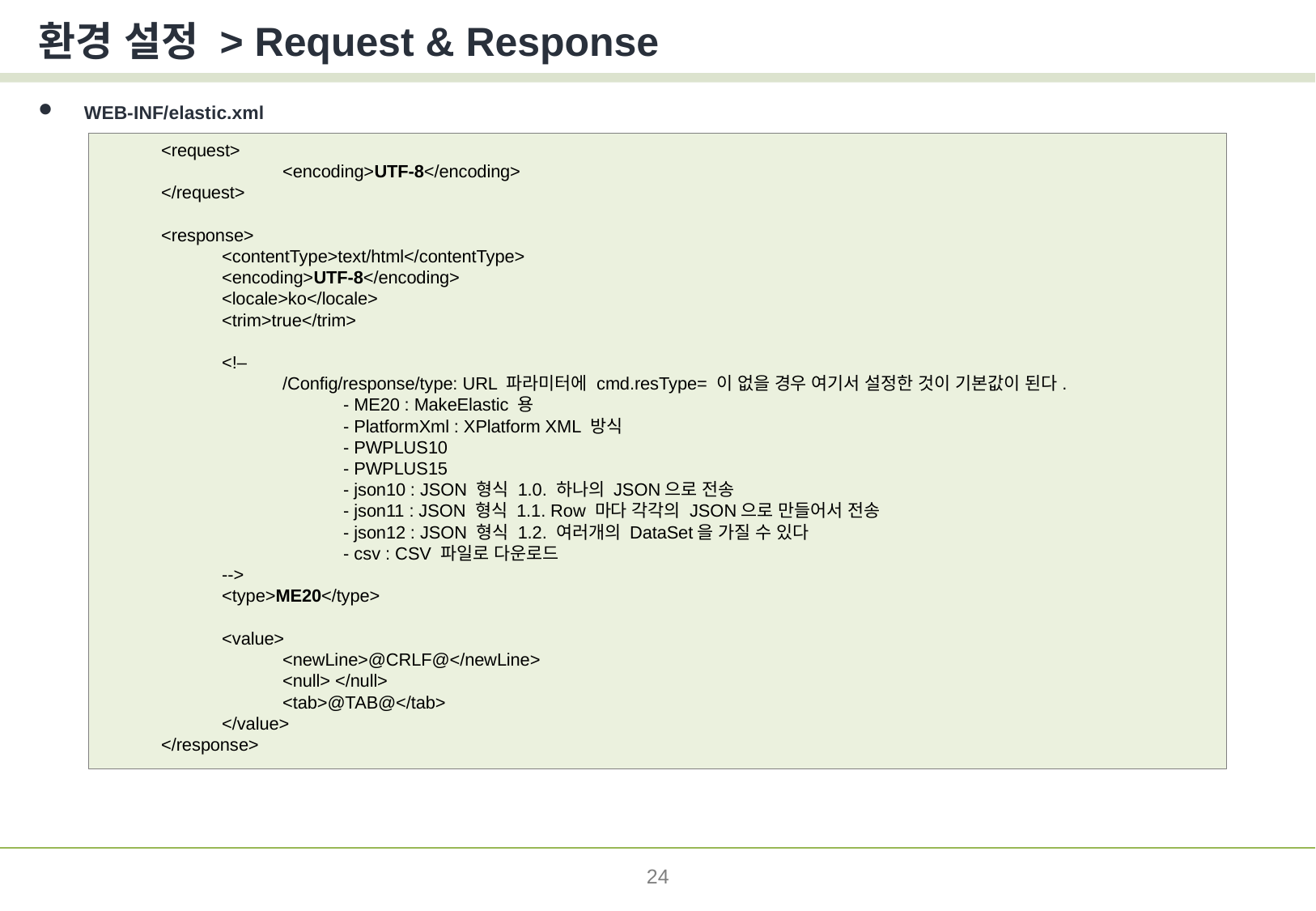

# 환경 설정 > Request & Response
WEB-INF/elastic.xml

<request>
	<encoding>UTF-8</encoding>
</request>

<response>
<contentType>text/html</contentType>
<encoding>UTF-8</encoding>
<locale>ko</locale>
<trim>true</trim>

<!–
/Config/response/type: URL 파라미터에 cmd.resType= 이 없을 경우 여기서 설정한 것이 기본값이 된다.
- ME20 : MakeElastic 용
- PlatformXml : XPlatform XML 방식
- PWPLUS10
- PWPLUS15
- json10 : JSON 형식 1.0. 하나의 JSON으로 전송
- json11 : JSON 형식 1.1. Row 마다 각각의 JSON으로 만들어서 전송
- json12 : JSON 형식 1.2. 여러개의 DataSet을 가질 수 있다
- csv : CSV 파일로 다운로드
-->
<type>ME20</type>

<value>
<newLine>@CRLF@</newLine>
<null> </null>
<tab>@TAB@</tab>
</value>
</response>
24